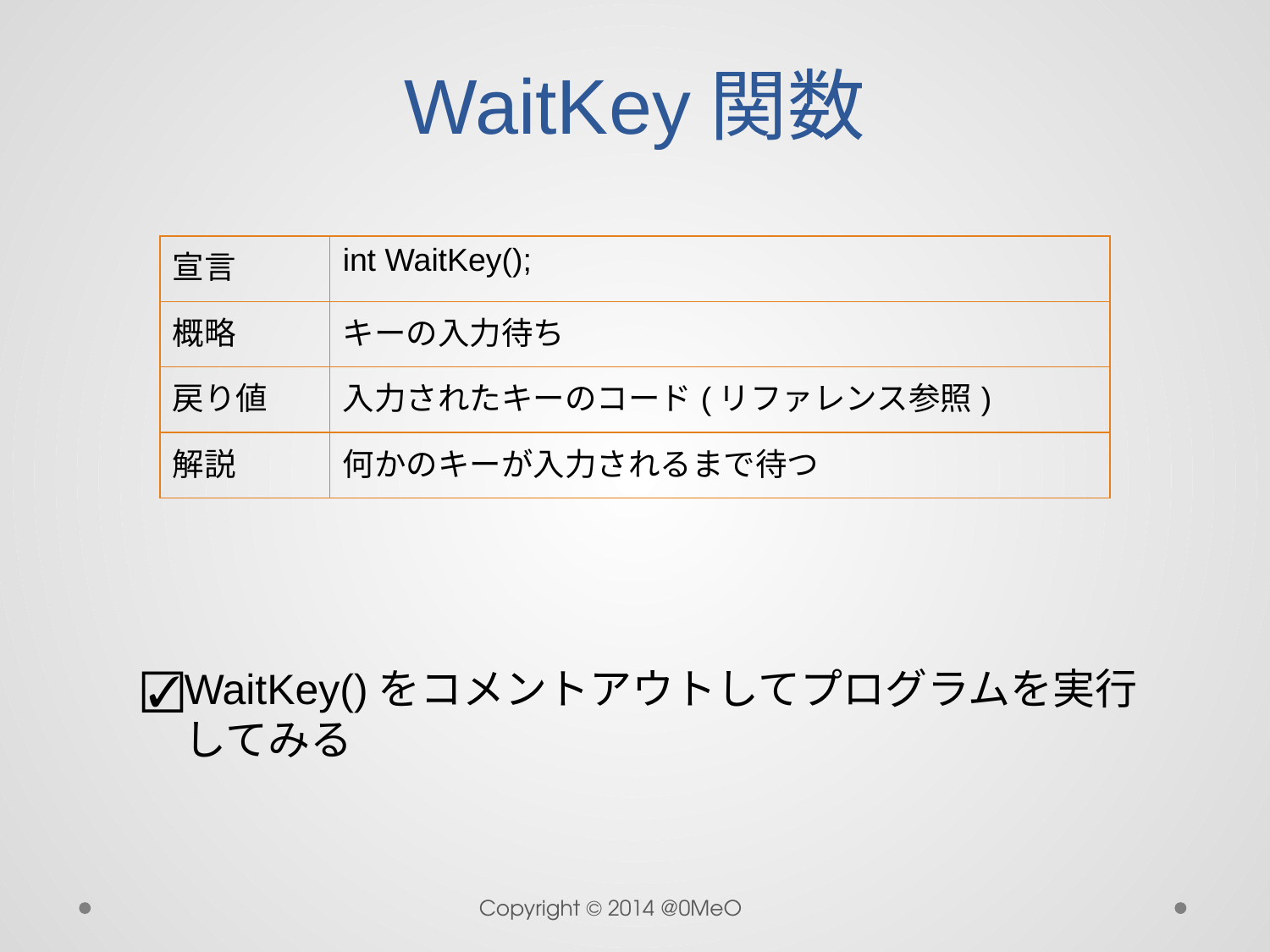

# WaitKey関数
| 宣言 | int WaitKey(); |
| --- | --- |
| 概略 | キーの入力待ち |
| 戻り値 | 入力されたキーのコード(リファレンス参照) |
| 解説 | 何かのキーが入力されるまで待つ |
☑WaitKey()をコメントアウトしてプログラムを実行
　してみる